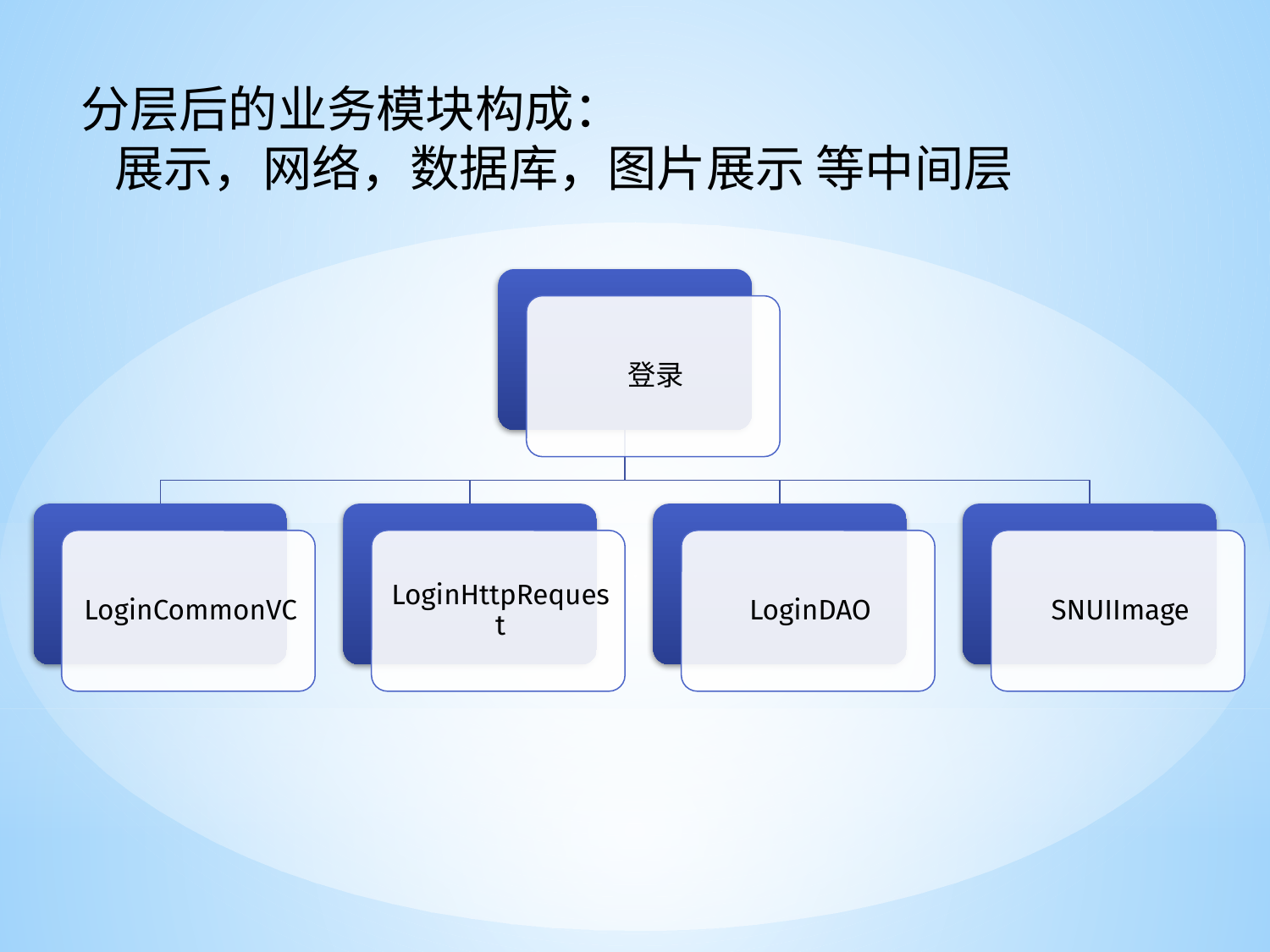

分层后的业务模块构成：
  展示，网络，数据库，图片展示 等中间层
登录
LoginCommonVC
LoginHttpRequest
LoginDAO
SNUIImage